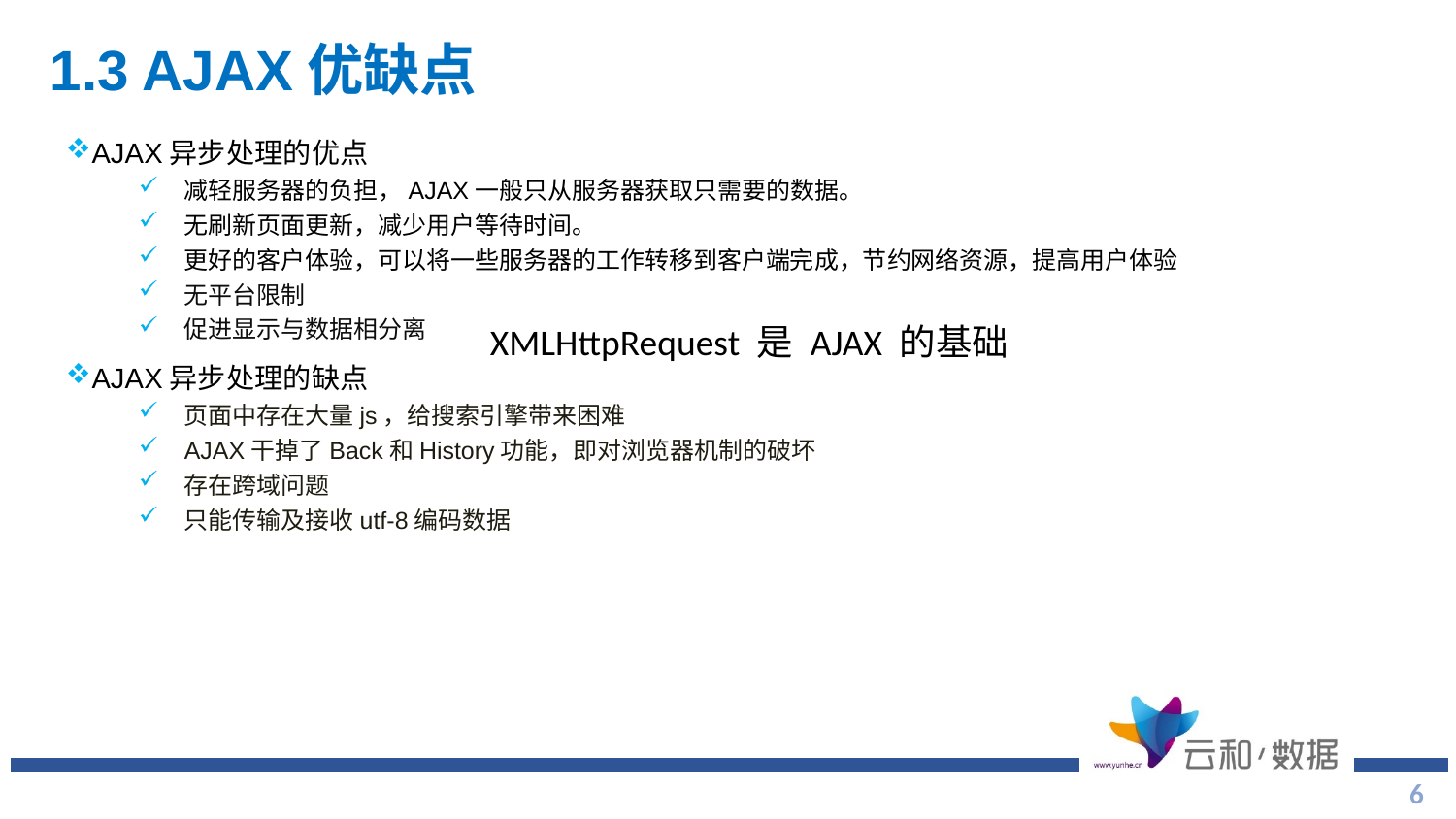

1.3 AJAX优缺点
AJAX异步处理的优点
减轻服务器的负担，AJAX一般只从服务器获取只需要的数据。
无刷新页面更新，减少用户等待时间。
更好的客户体验，可以将一些服务器的工作转移到客户端完成，节约网络资源，提高用户体验
无平台限制
促进显示与数据相分离
AJAX异步处理的缺点
页面中存在大量js，给搜索引擎带来困难
AJAX干掉了Back和History功能，即对浏览器机制的破坏
存在跨域问题
只能传输及接收utf-8编码数据
XMLHttpRequest 是 AJAX 的基础
6